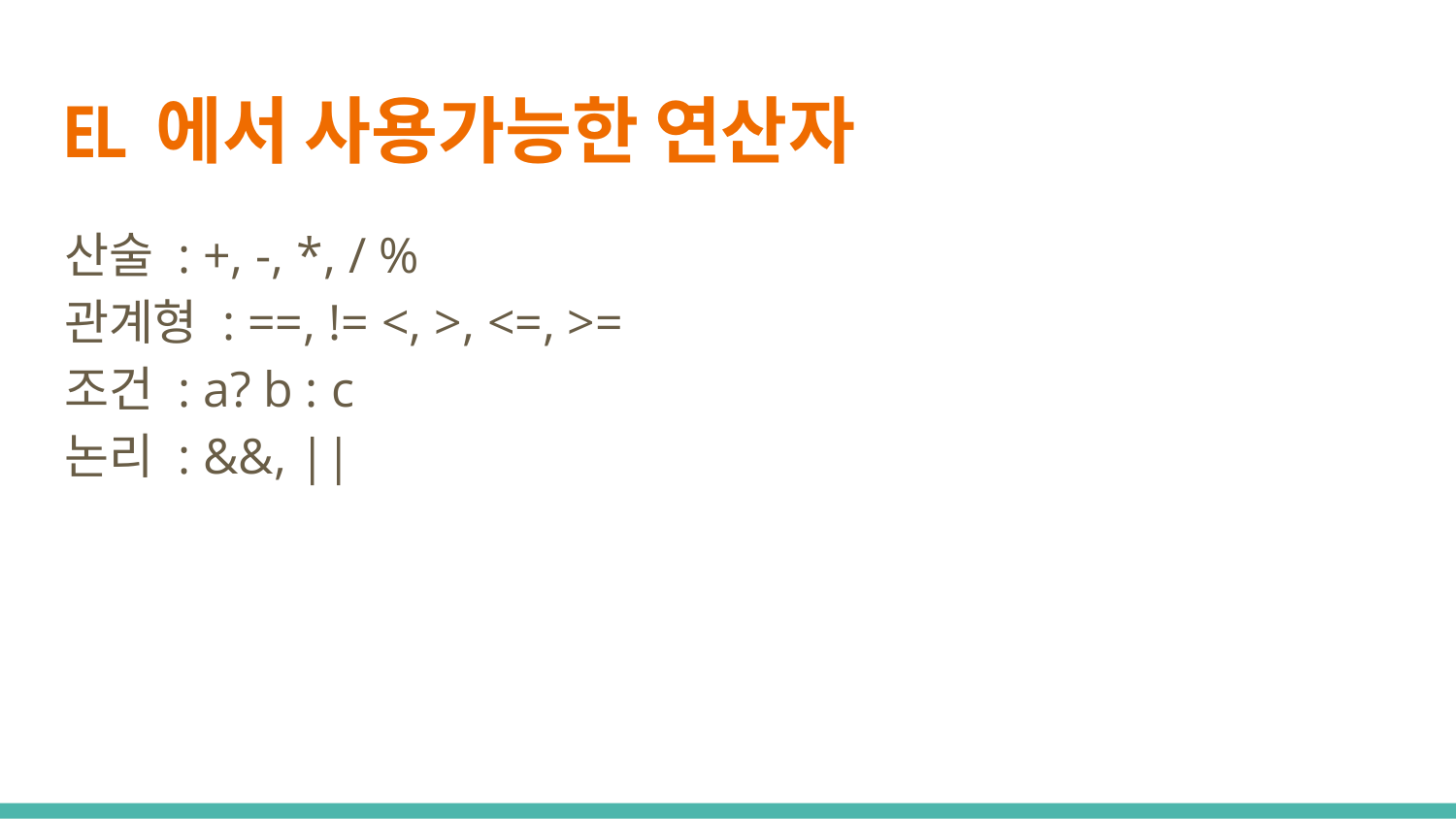

# EL 에서 사용가능한 연산자
산술 : +, -, *, / %
관계형 : ==, != <, >, <=, >=
조건 : a? b : c
논리 : &&, ||